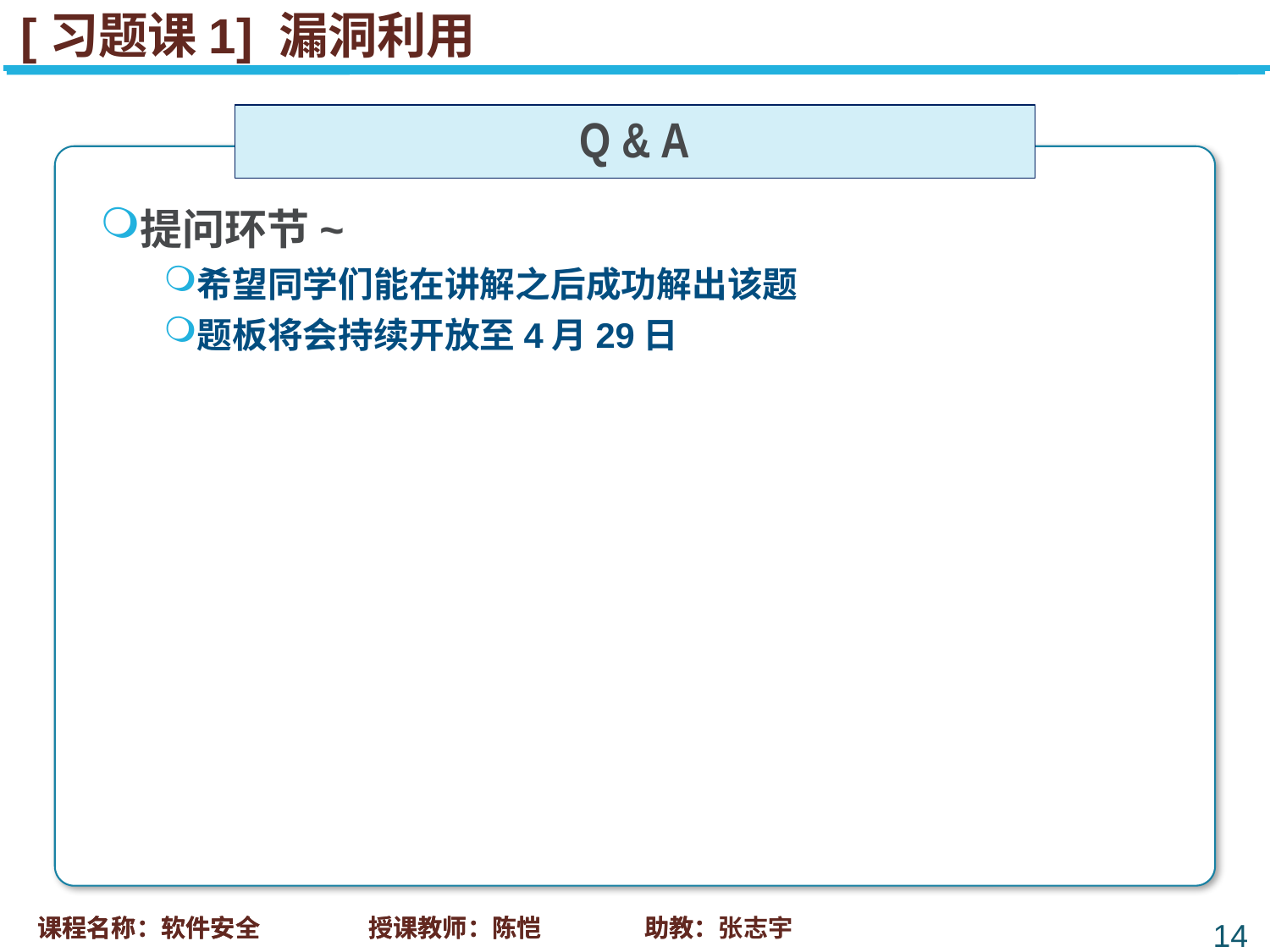

[习题课1] 漏洞利用
Q & A
提问环节~
希望同学们能在讲解之后成功解出该题
题板将会持续开放至4月29日
课程名称：软件安全                   授课教师：陈恺                  助教：
14